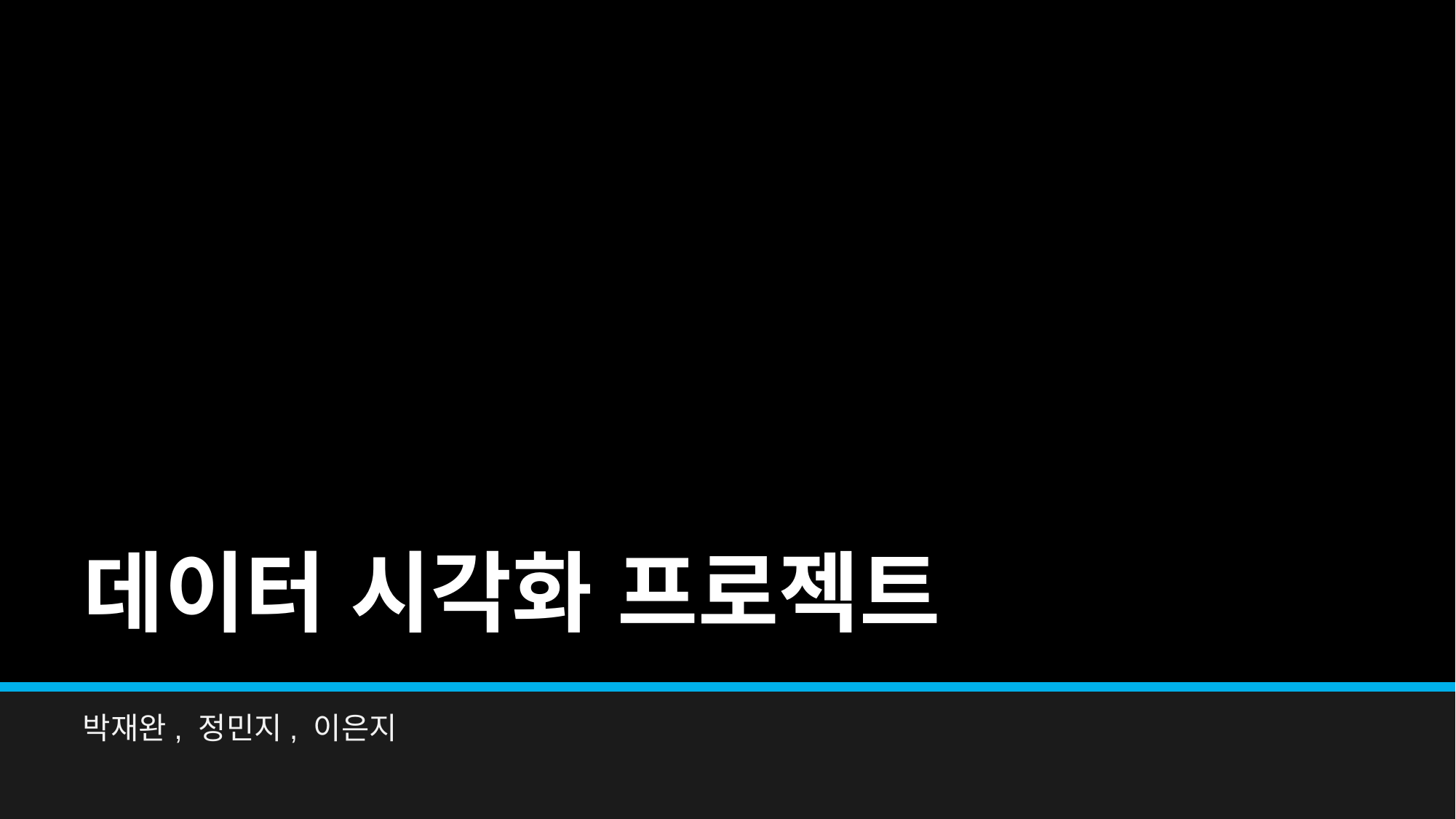

# 데이터 시각화 프로젝트
박재완, 정민지, 이은지